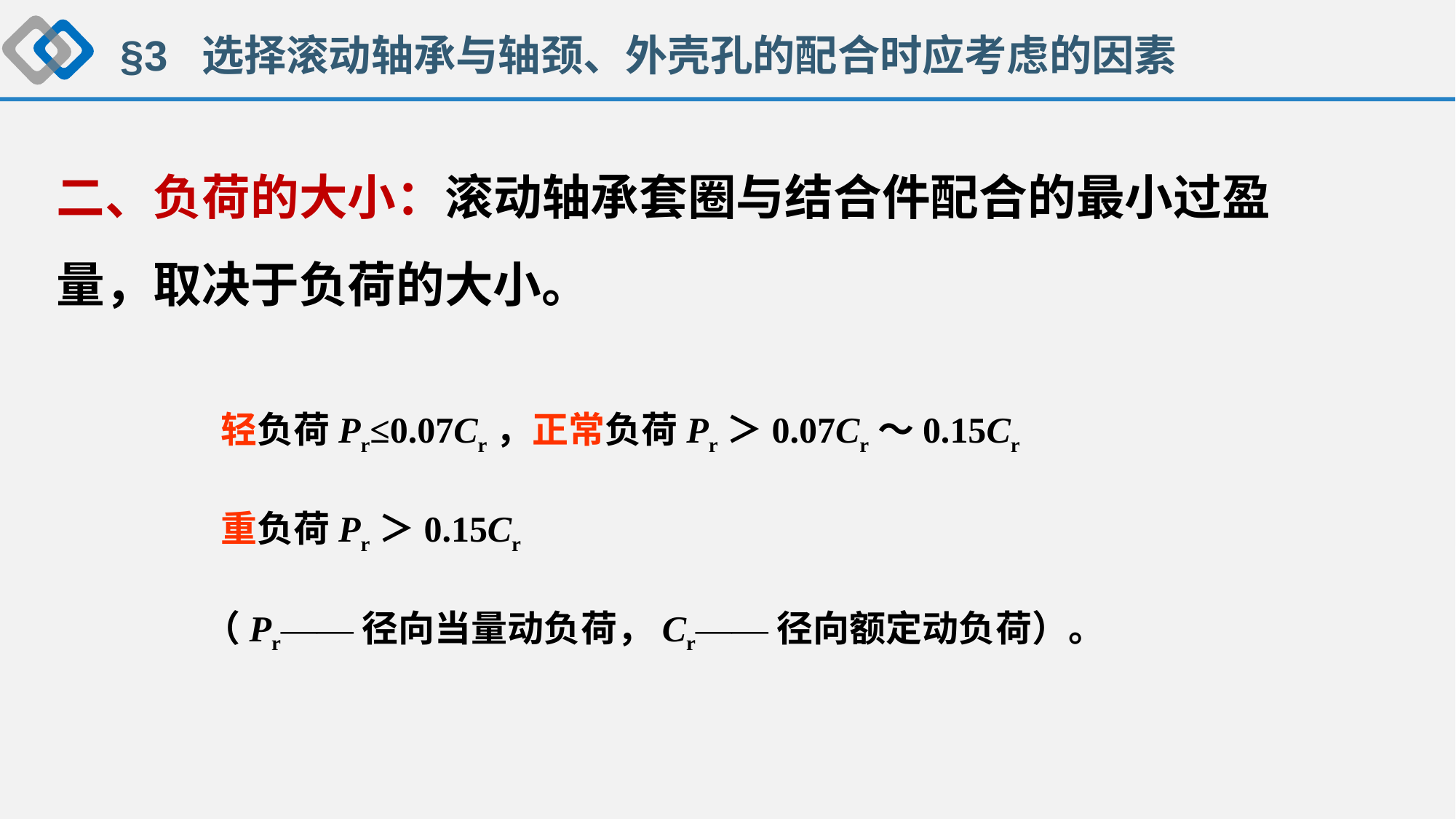

§3  选择滚动轴承与轴颈、外壳孔的配合时应考虑的因素
二、负荷的大小：滚动轴承套圈与结合件配合的最小过盈量，取决于负荷的大小。

      轻负荷Pr≤0.07Cr，正常负荷Pr＞0.07Cr～0.15Cr
      重负荷Pr＞0.15Cr
    （Pr——径向当量动负荷，Cr——径向额定动负荷）。